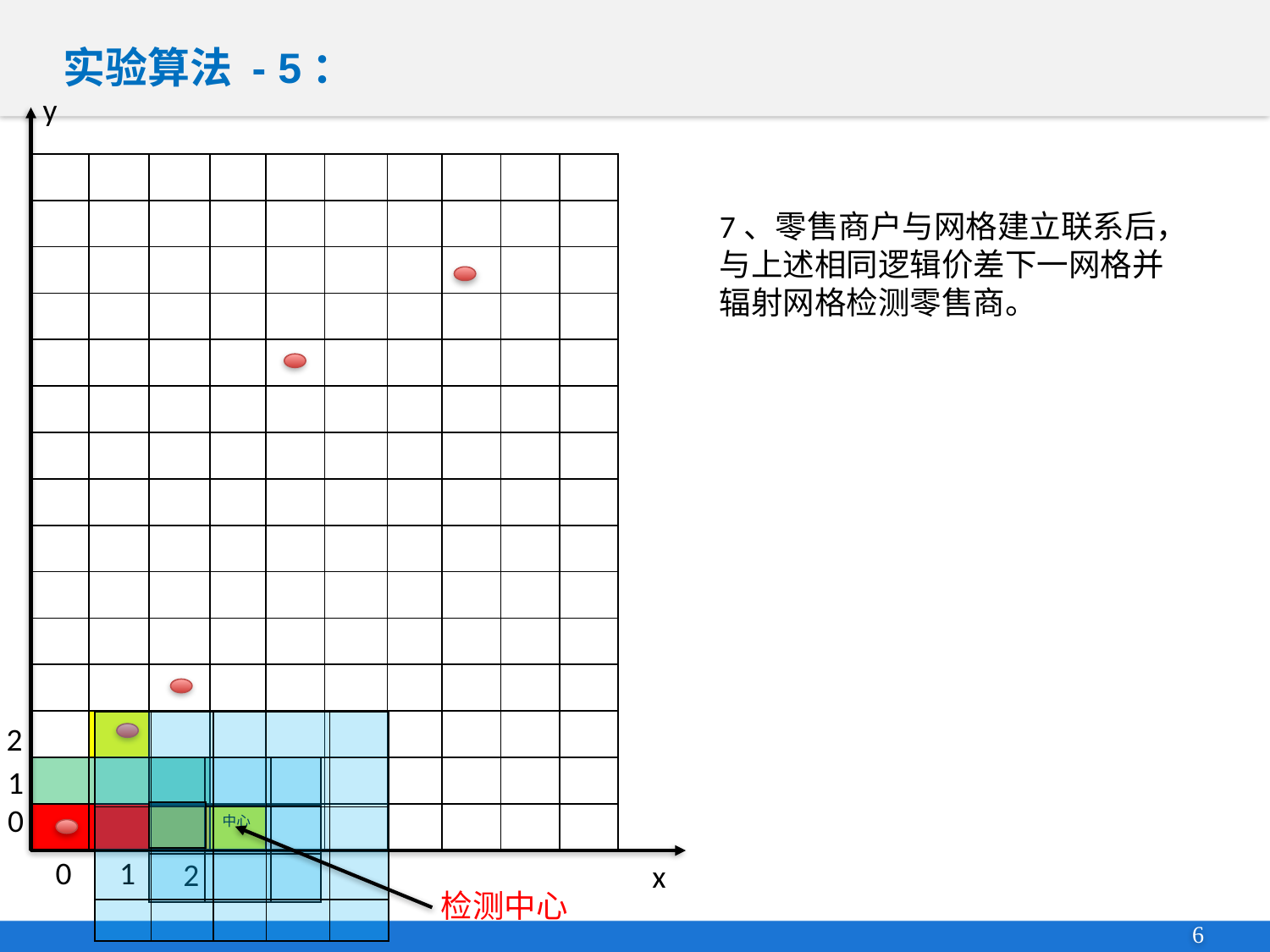

# 实验算法 - 5：
y
|  |  |  |  |  |  |  |  |  |  |
| --- | --- | --- | --- | --- | --- | --- | --- | --- | --- |
|  |  |  |  |  |  |  |  |  |  |
|  |  |  |  |  |  |  |  |  |  |
|  |  |  |  |  |  |  |  |  |  |
|  |  |  |  |  |  |  |  |  |  |
|  |  |  |  |  |  |  |  |  |  |
|  |  |  |  |  |  |  |  |  |  |
|  |  |  |  |  |  |  |  |  |  |
|  |  |  |  |  |  |  |  |  |  |
|  |  |  |  |  |  |  |  |  |  |
|  |  |  |  |  |  |  |  |  |  |
|  |  |  |  |  |  |  |  |  |  |
|  |  |  |  |  |  |  |  |  |  |
|  |  |  |  |  |  |  |  |  |  |
|  |  |  | 中心 |  |  |  |  |  |  |

7、零售商户与网格建立联系后，与上述相同逻辑价差下一网格并辐射网格检测零售商。

|  |  |  |  |  |
| --- | --- | --- | --- | --- |
|  |  |  |  |  |
|  |  |  |  |  |
|  |  |  |  |  |
|  |  |  |  |  |
2

1
|  |  |  |
| --- | --- | --- |
|  |  |  |
|  |  |  |
0
|  |
| --- |

0
1
2
x
检测中心